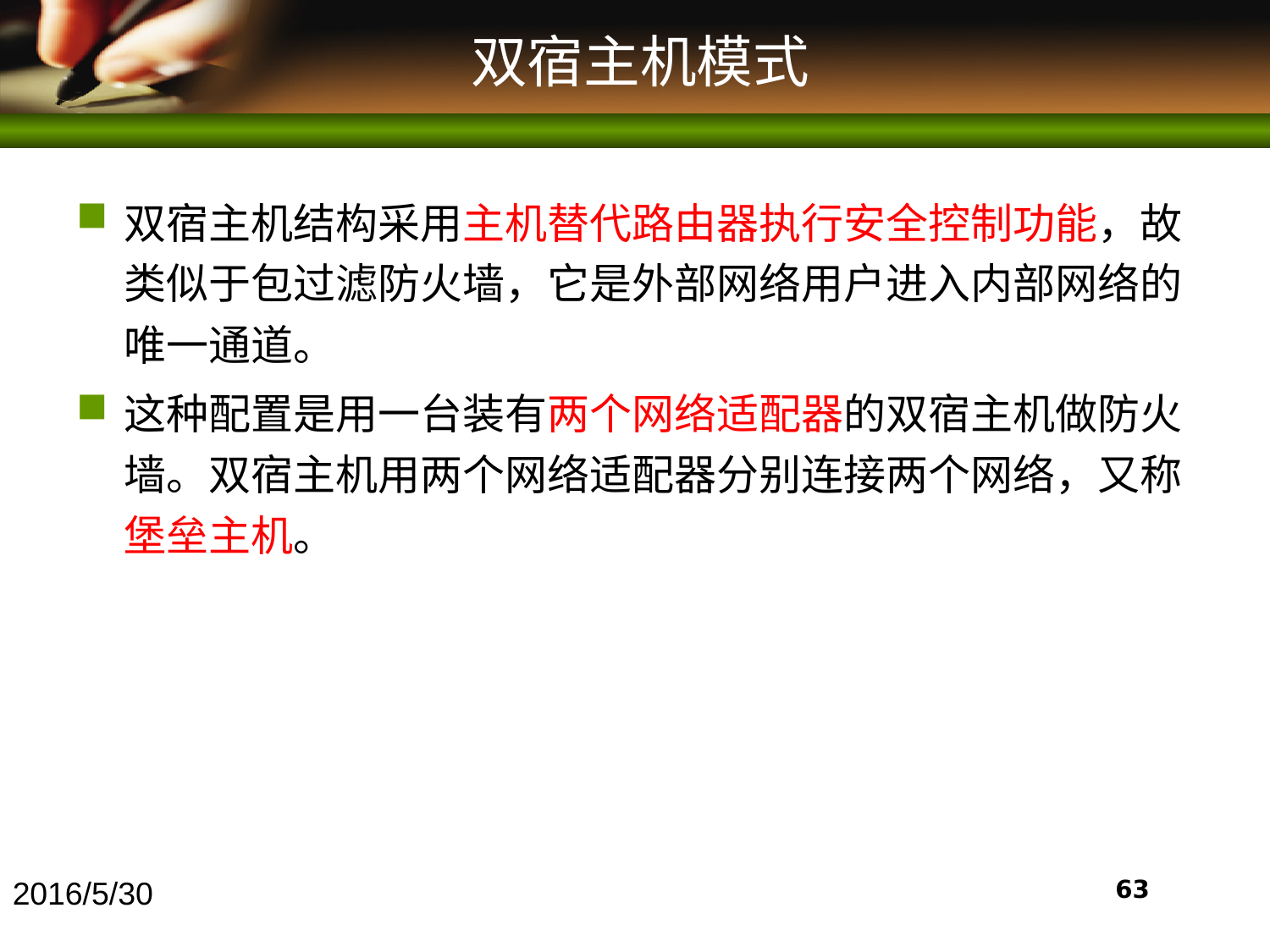

# 双宿主机模式
双宿主机结构采用主机替代路由器执行安全控制功能，故类似于包过滤防火墙，它是外部网络用户进入内部网络的唯一通道。
这种配置是用一台装有两个网络适配器的双宿主机做防火墙。双宿主机用两个网络适配器分别连接两个网络，又称堡垒主机。
2016/5/30

63